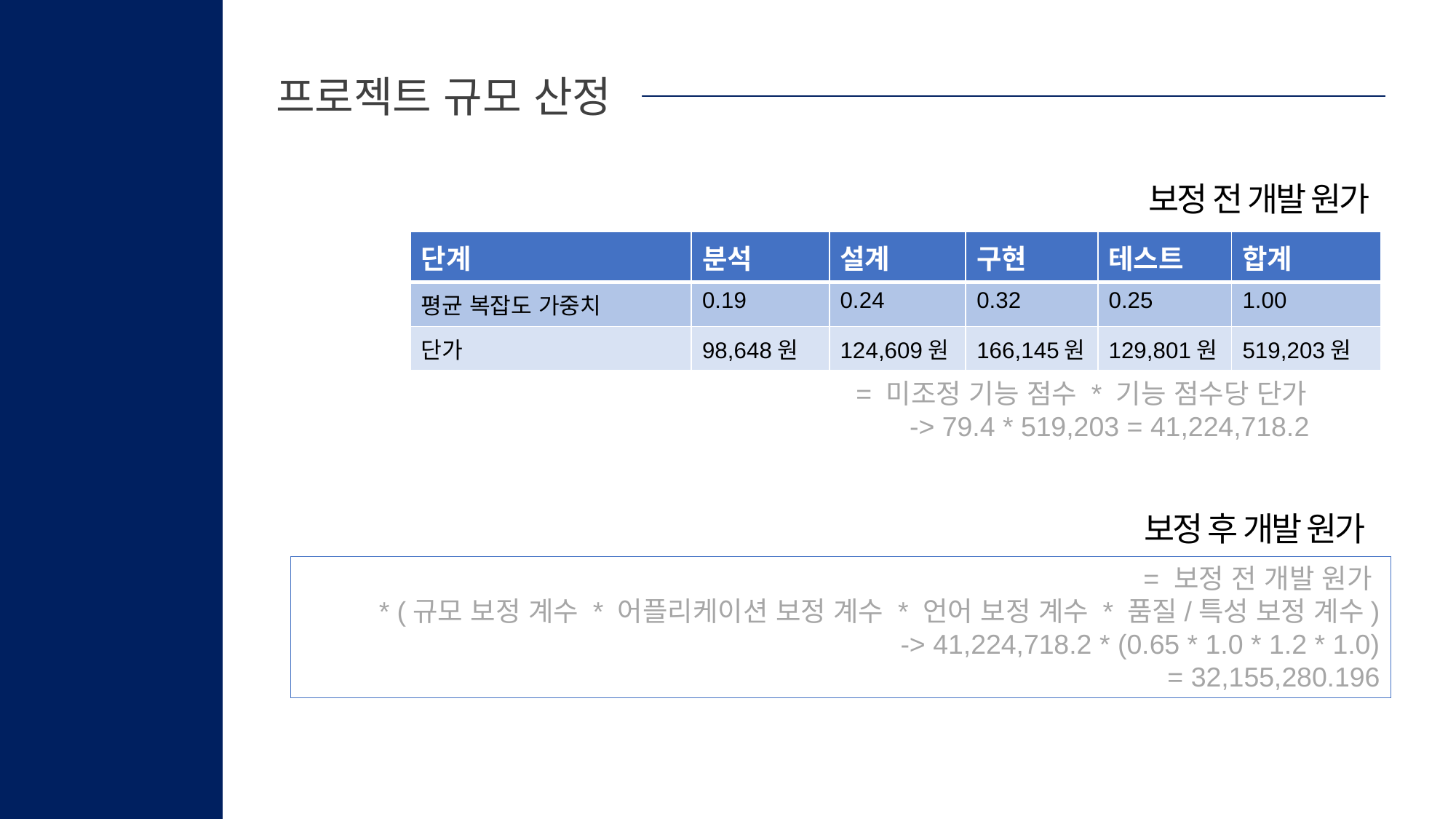

프로젝트 규모 산정
보정 전 개발 원가
| 단계 | 분석 | 설계 | 구현 | 테스트 | 합계 |
| --- | --- | --- | --- | --- | --- |
| 평균 복잡도 가중치 | 0.19 | 0.24 | 0.32 | 0.25 | 1.00 |
| 단가 | 98,648원 | 124,609원 | 166,145원 | 129,801원 | 519,203원 |
                        = 미조정 기능 점수 * 기능 점수당 단가
                               -> 79.4 * 519,203 = 41,224,718.2
보정 후 개발 원가
= 보정 전 개발 원가
* (규모 보정 계수 * 어플리케이션 보정 계수 * 언어 보정 계수 * 품질/특성 보정 계수)
-> 41,224,718.2 * (0.65 * 1.0 * 1.2 * 1.0)
= 32,155,280.196